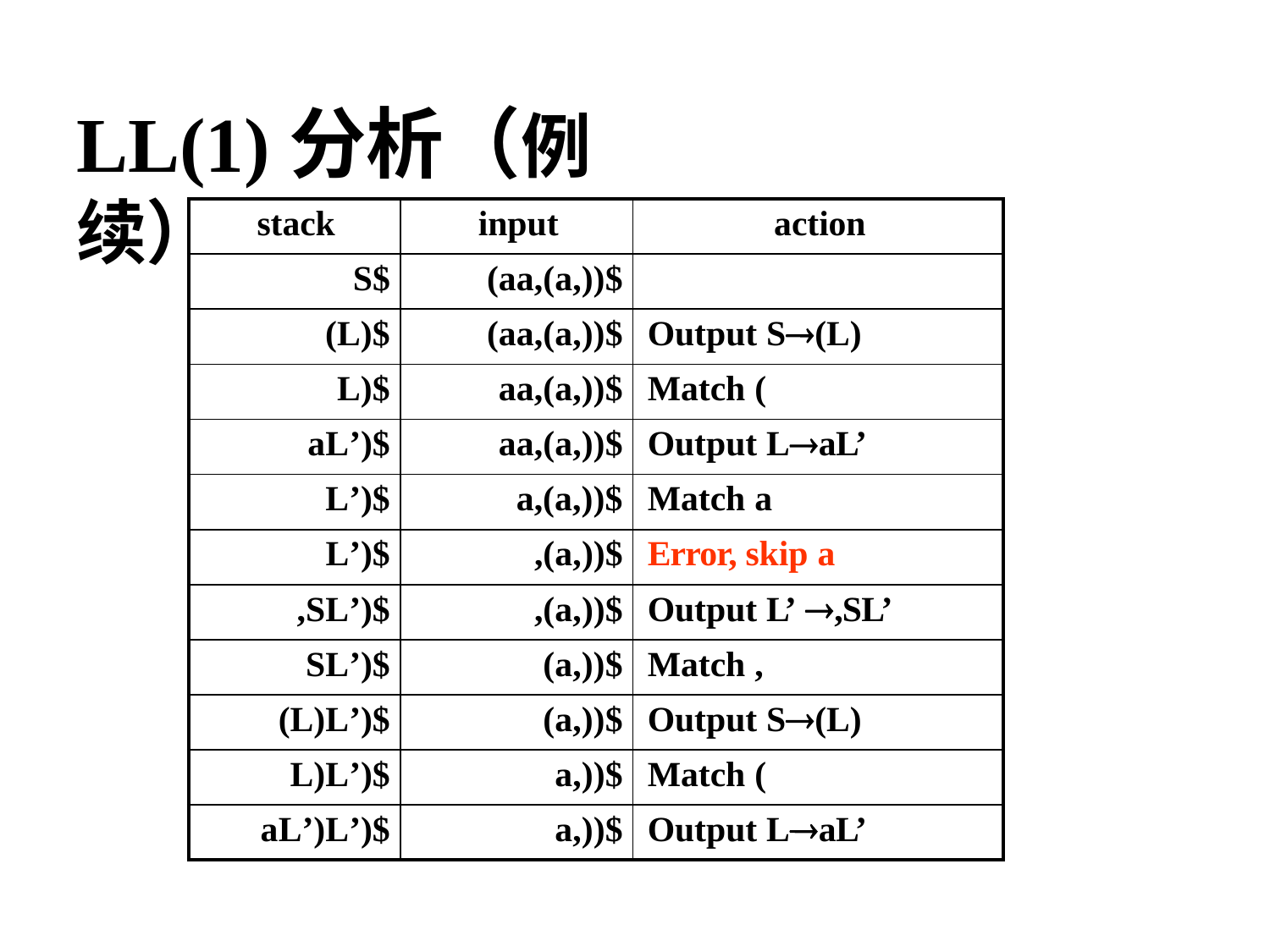

# LL(1)分析（例续）
| stack | input | action |
| --- | --- | --- |
| S$ | (aa,(a,))$ |  |
| (L)$ | (aa,(a,))$ | Output S→(L) |
| L)$ | aa,(a,))$ | Match ( |
| aL’)$ | aa,(a,))$ | Output L→aL’ |
| L’)$ | a,(a,))$ | Match a |
| L’)$ | ,(a,))$ | Error, skip a |
| ,SL’)$ | ,(a,))$ | Output L’ →,SL’ |
| SL’)$ | (a,))$ | Match , |
| (L)L’)$ | (a,))$ | Output S→(L) |
| L)L’)$ | a,))$ | Match ( |
| aL’)L’)$ | a,))$ | Output L→aL’ |